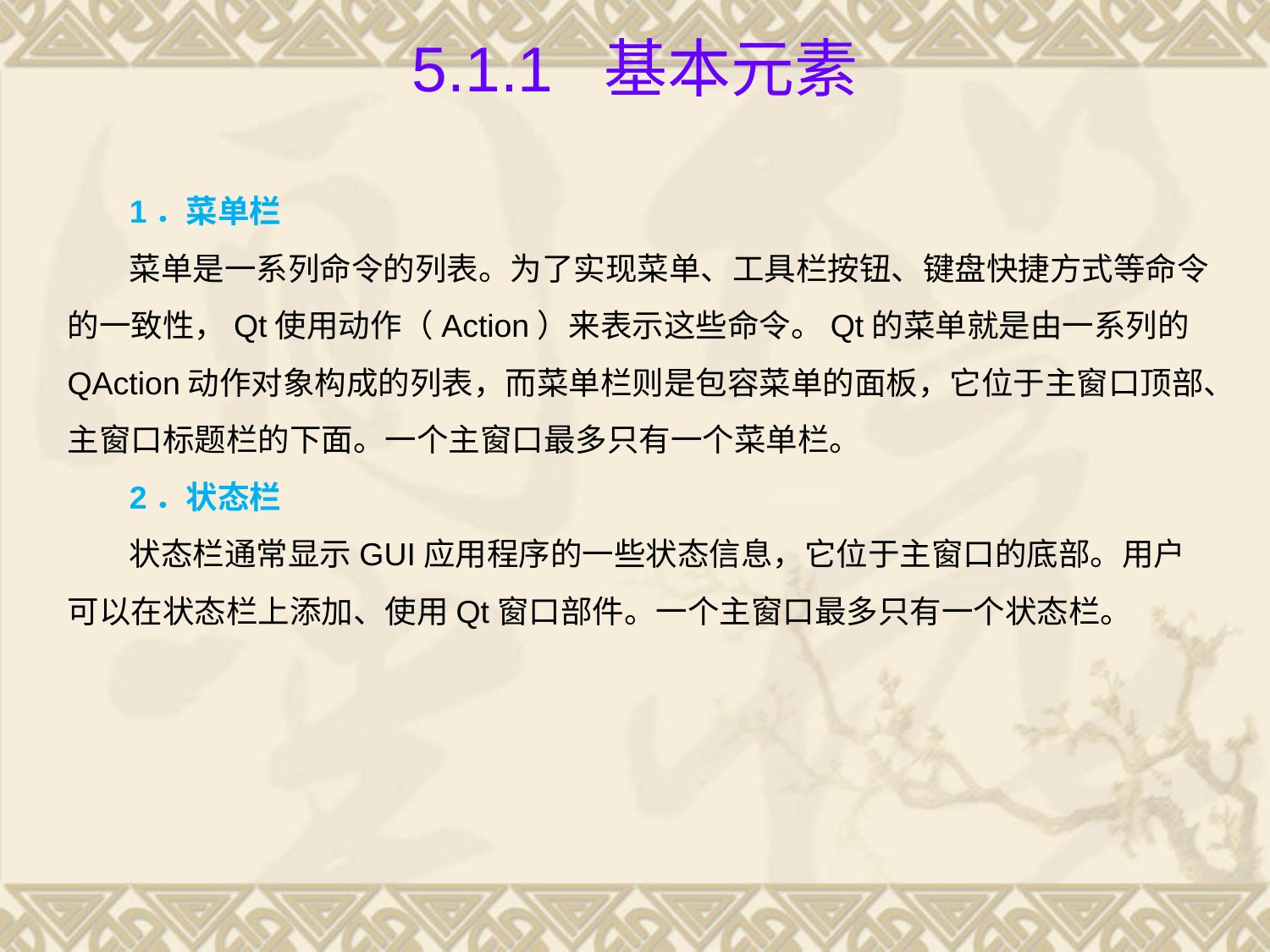

# 5.1.1  基本元素
1．菜单栏
菜单是一系列命令的列表。为了实现菜单、工具栏按钮、键盘快捷方式等命令的一致性，Qt使用动作（Action）来表示这些命令。Qt的菜单就是由一系列的QAction动作对象构成的列表，而菜单栏则是包容菜单的面板，它位于主窗口顶部、主窗口标题栏的下面。一个主窗口最多只有一个菜单栏。
2．状态栏
状态栏通常显示GUI应用程序的一些状态信息，它位于主窗口的底部。用户可以在状态栏上添加、使用Qt窗口部件。一个主窗口最多只有一个状态栏。